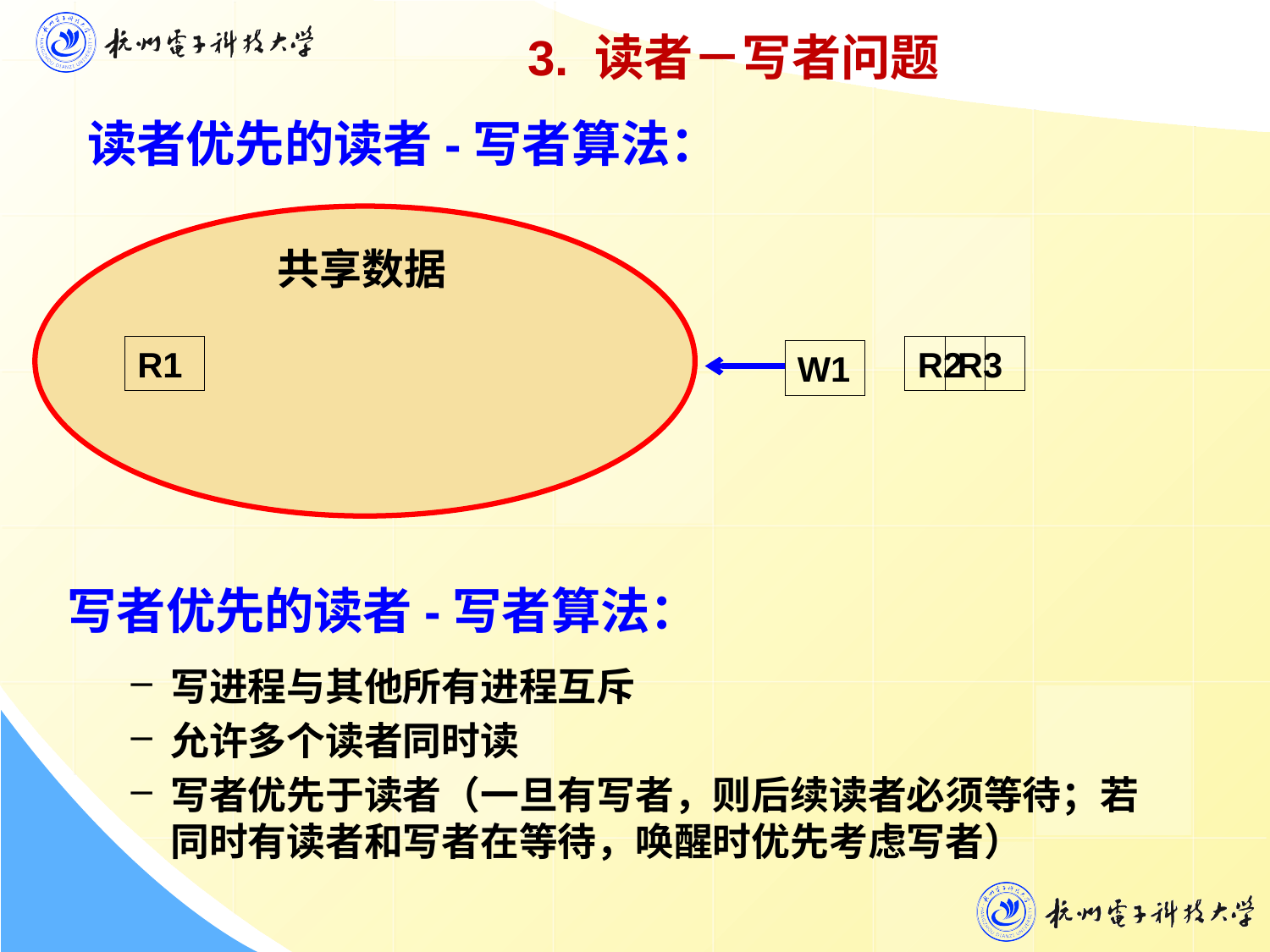

3. 读者－写者问题
读者优先的读者-写者算法：

共享数据
R1
R2
R3
W1
写者优先的读者-写者算法：
写进程与其他所有进程互斥
允许多个读者同时读
写者优先于读者（一旦有写者，则后续读者必须等待；若同时有读者和写者在等待，唤醒时优先考虑写者）